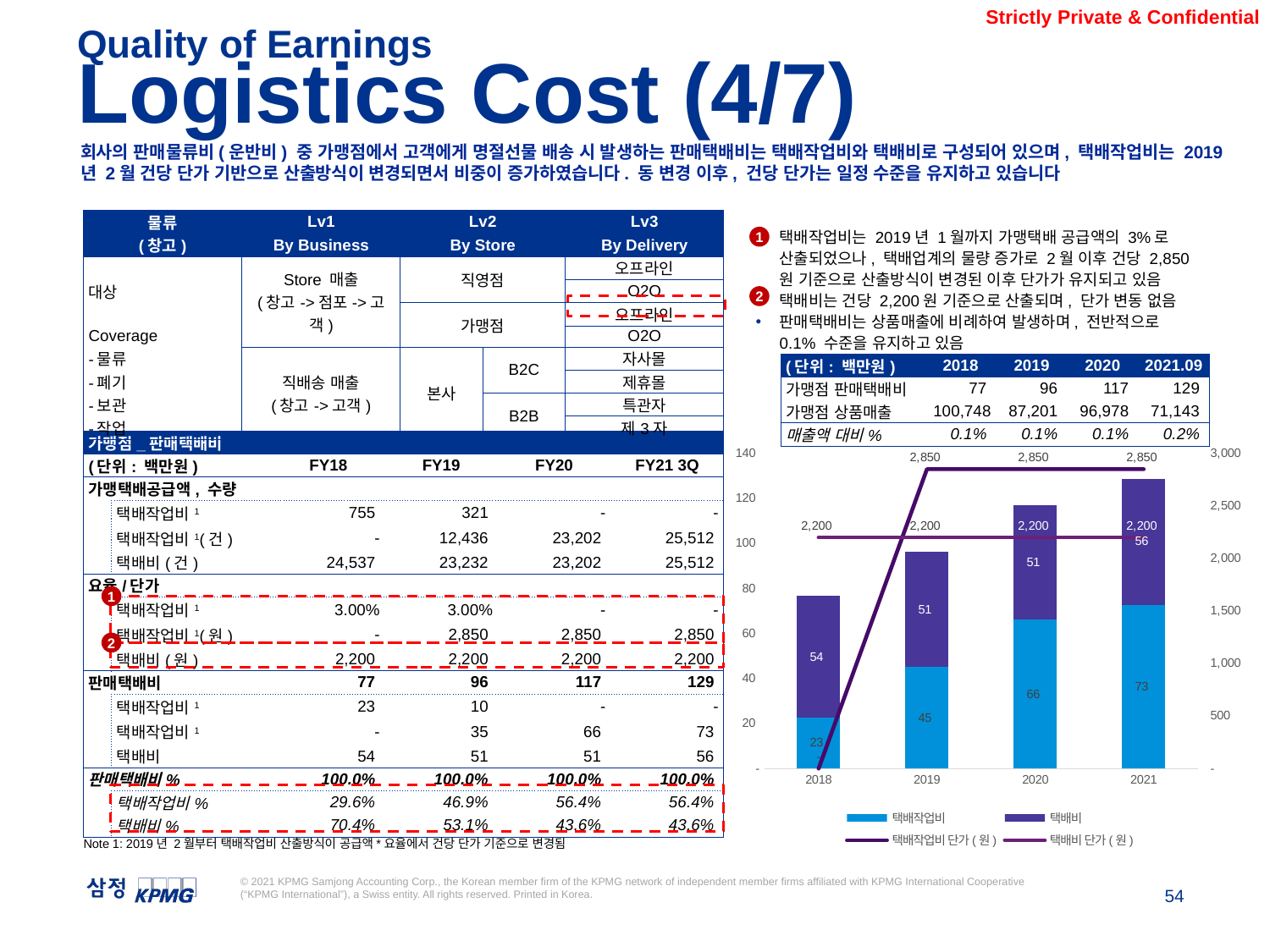

Quality of Earnings
Logistics Cost (4/7)
회사의 판매물류비(운반비) 중 가맹점에서 고객에게 명절선물 배송 시 발생하는 판매택배비는 택배작업비와 택배비로 구성되어 있으며, 택배작업비는 2019년 2월 건당 단가 기반으로 산출방식이 변경되면서 비중이 증가하였습니다. 동 변경 이후, 건당 단가는 일정 수준을 유지하고 있습니다
| 물류 | Lv1 | Lv2 |  | Lv3 |
| --- | --- | --- | --- | --- |
| (창고) | By Business | By Store |  | By Delivery |
|  | Store 매출 (창고->점포->고객) | 직영점 |  | 오프라인 |
| 대상 |  |  |  | O2O |
|  |  | 가맹점 |  | 오프라인 |
| Coverage |  |  |  | O2O |
| -물류 | 직배송 매출 (창고->고객) | 본사 | B2C | 자사몰 |
| -폐기 |  |  |  | 제휴몰 |
| -보관 |  |  | B2B | 특관자 |
| -작업 |  |  |  | 제3자 |
택배작업비는 2019년 1월까지 가맹택배 공급액의 3%로 산출되었으나, 택배업계의 물량 증가로 2월 이후 건당 2,850원 기준으로 산출방식이 변경된 이후 단가가 유지되고 있음
택배비는 건당 2,200원 기준으로 산출되며, 단가 변동 없음
판매택배비는 상품매출에 비례하여 발생하며, 전반적으로 0.1% 수준을 유지하고 있음
1
2

| (단위: 백만원) | 2018 | 2019 | 2020 | 2021.09 |
| --- | --- | --- | --- | --- |
| 가맹점 판매택배비 | 77 | 96 | 117 | 129 |
| 가맹점 상품매출 | 100,748 | 87,201 | 96,978 | 71,143 |
| 매출액 대비% | 0.1% | 0.1% | 0.1% | 0.2% |
| 가맹점\_판매택배비 |  |  |  |  |  |
| --- | --- | --- | --- | --- | --- |
| (단위: 백만원) |  | FY18 | FY19 | FY20 | FY21 3Q |
| 가맹택배공급액, 수량 |  |  |  |  |  |
|  | 택배작업비1 | 755 | 321 | - | - |
|  | 택배작업비1(건) | - | 12,436 | 23,202 | 25,512 |
|  | 택배비(건) | 24,537 | 23,232 | 23,202 | 25,512 |
| 요율/단가 |  |  |  |  |  |
|  | 택배작업비1 | 3.00% | 3.00% | - | - |
|  | 택배작업비1(원) | - | 2,850 | 2,850 | 2,850 |
|  | 택배비(원) | 2,200 | 2,200 | 2,200 | 2,200 |
| 판매택배비 |  | 77 | 96 | 117 | 129 |
|  | 택배작업비1 | 23 | 10 | - | - |
|  | 택배작업비1 | - | 35 | 66 | 73 |
|  | 택배비 | 54 | 51 | 51 | 56 |
| 판매택배비% |  | 100.0% | 100.0% | 100.0% | 100.0% |
|  | 택배작업비% | 29.6% | 46.9% | 56.4% | 56.4% |
|  | 택배비% | 70.4% | 53.1% | 43.6% | 43.6% |

### Chart

| Category | 택배작업비 | 택배비 | 택배작업비 단가(원) | 택배비 단가(원) |
|---|---|---|---|---|
| 2018 | 22.647272519999998 | 53.9814 | None | 2200.0 |
| 2019 | 45.07622553 | 51.1104 | 2850.0 | 2200.0 |
| 2020 | 66.1257 | 51.0444 | 2850.0 | 2200.0 |
| 2021 | 72.7092 | 56.1264 | 2850.0 | 2200.0 |
1

2

Note 1: 2019년 2월부터 택배작업비 산출방식이 공급액*요율에서 건당 단가 기준으로 변경됨